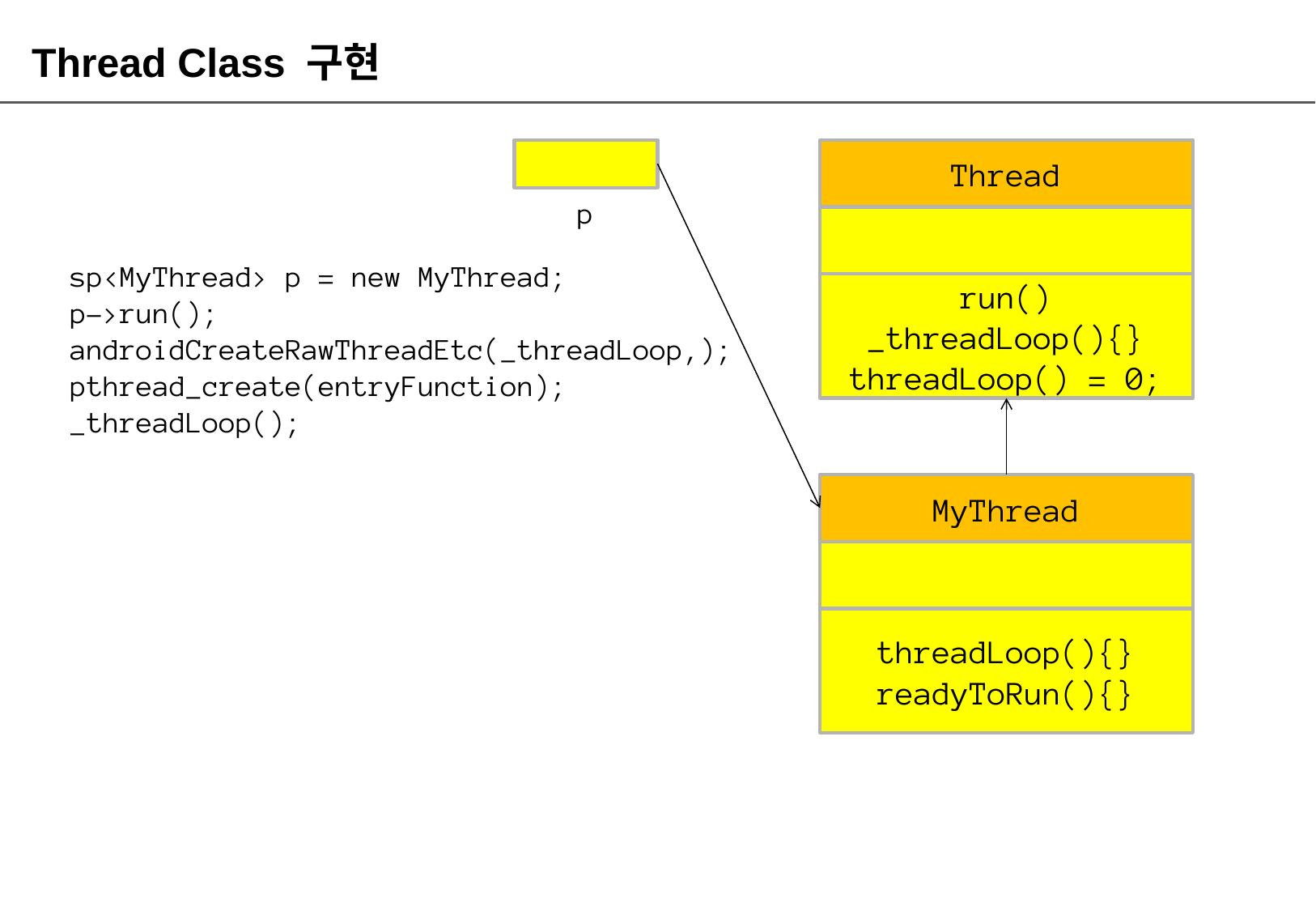

# Thread Class 구현

Thread
p

sp<MyThread> p = new MyThread;
p->run();
androidCreateRawThreadEtc(_threadLoop,);
pthread_create(entryFunction);
_threadLoop();
run()
_threadLoop(){}
threadLoop() = 0;
MyThread

threadLoop(){}
readyToRun(){}